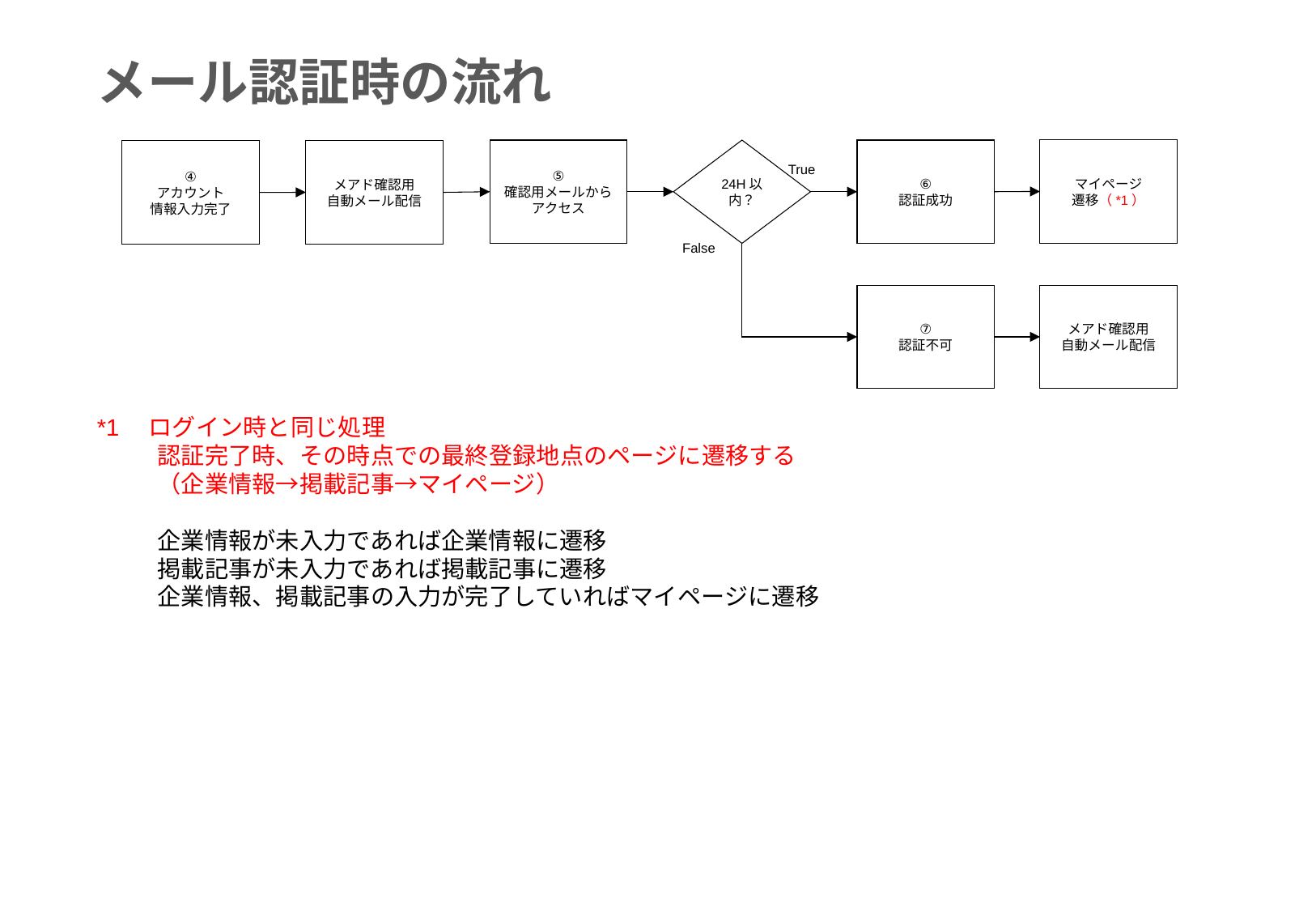

メール認証時の流れ
マイページ
遷移（*1）
⑥
認証成功
⑤
確認用メールから
アクセス
24H以内？
メアド確認用
自動メール配信
④
アカウント
情報入力完了
True
False
⑦
認証不可
メアド確認用
自動メール配信
*1　ログイン時と同じ処理
認証完了時、その時点での最終登録地点のページに遷移する
（企業情報→掲載記事→マイページ）

企業情報が未入力であれば企業情報に遷移
掲載記事が未入力であれば掲載記事に遷移
企業情報、掲載記事の入力が完了していればマイページに遷移